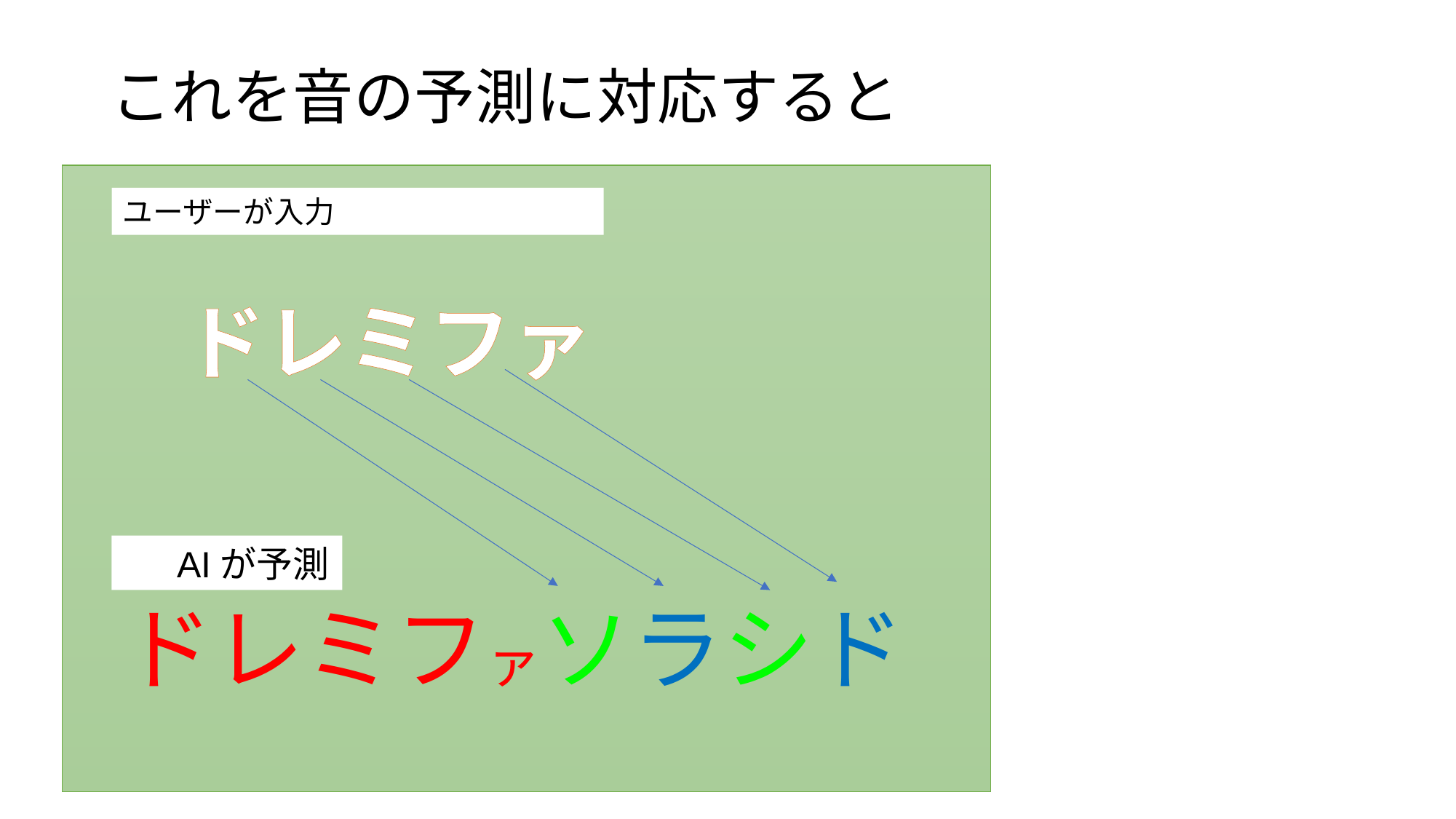

# これを音の予測に対応すると

ユーザーが入力
ドレミファ
AIが予測
ドレミファソラシド